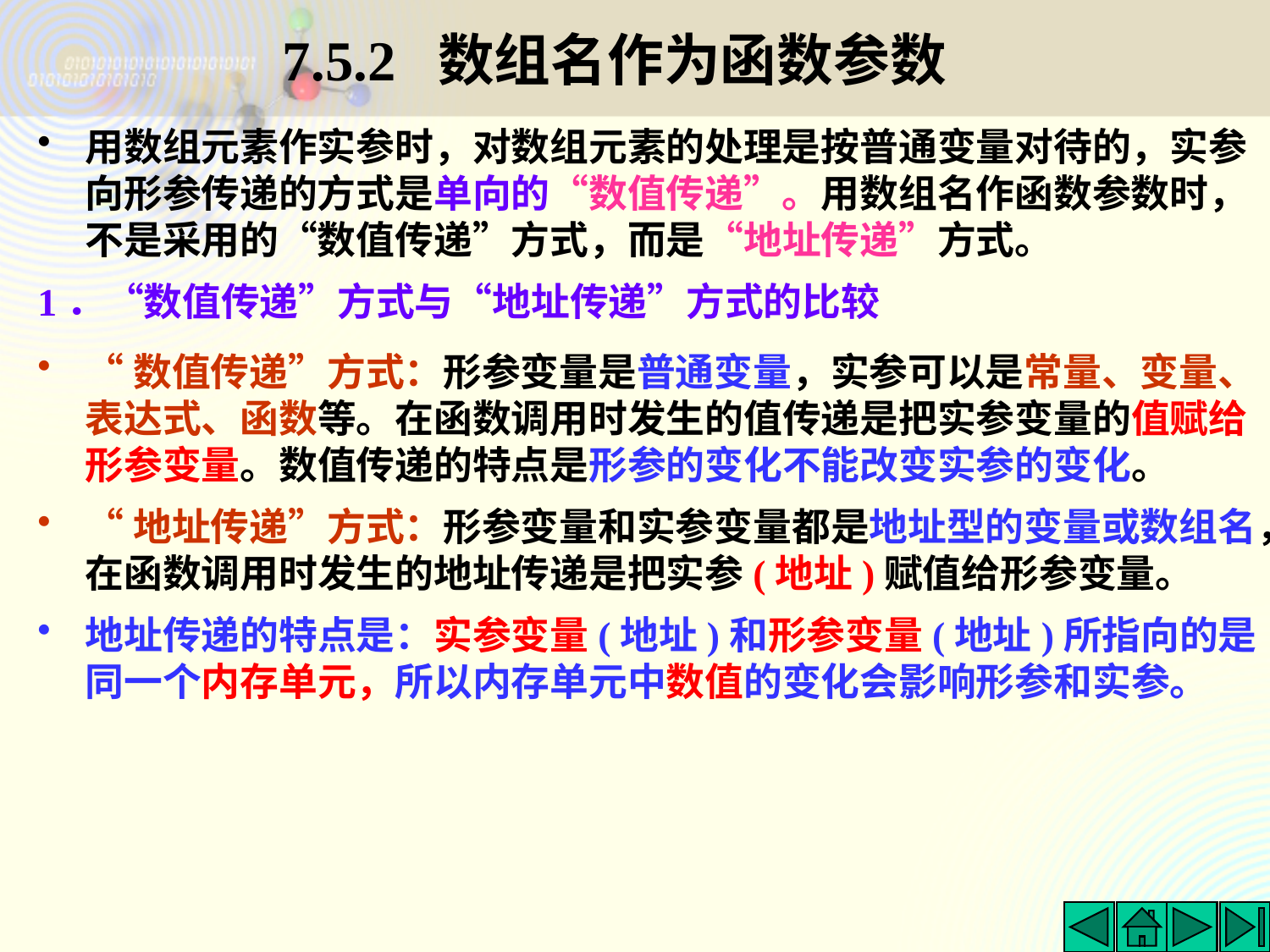

# 7.5.2  数组名作为函数参数
用数组元素作实参时，对数组元素的处理是按普通变量对待的，实参向形参传递的方式是单向的“数值传递”。用数组名作函数参数时，不是采用的“数值传递”方式，而是“地址传递”方式。
1．“数值传递”方式与“地址传递”方式的比较
“数值传递”方式：形参变量是普通变量，实参可以是常量、变量、表达式、函数等。在函数调用时发生的值传递是把实参变量的值赋给形参变量。数值传递的特点是形参的变化不能改变实参的变化。
“地址传递”方式：形参变量和实参变量都是地址型的变量或数组名，在函数调用时发生的地址传递是把实参(地址)赋值给形参变量。
地址传递的特点是：实参变量(地址)和形参变量(地址)所指向的是同一个内存单元，所以内存单元中数值的变化会影响形参和实参。